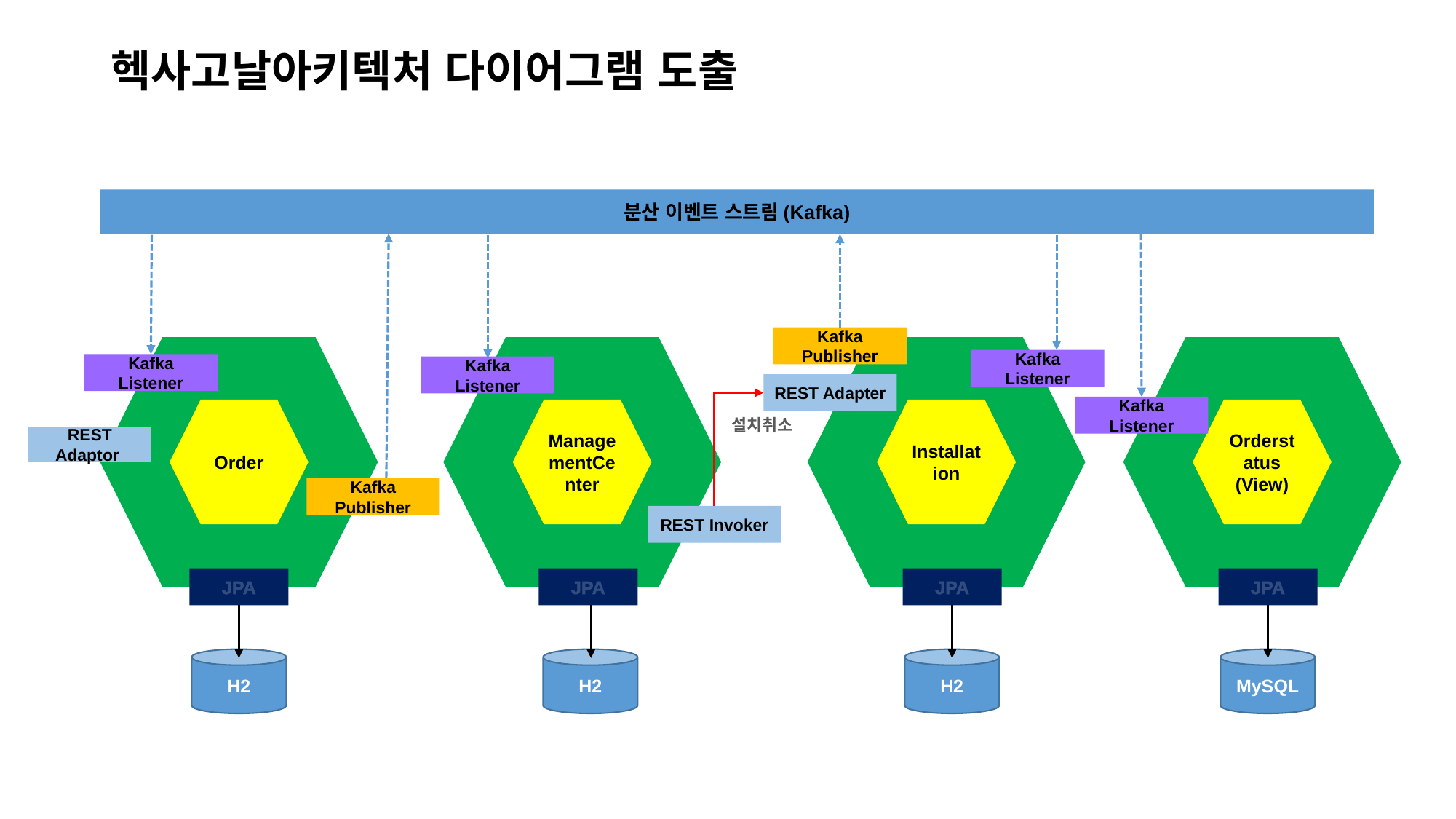

# 헥사고날아키텍처 다이어그램 도출
분산 이벤트 스트림(Kafka)
Kafka Publisher

Kafka Listener
Kafka Listener
Kafka Listener
REST Adapter
Kafka Listener
Order
ManagementCenter
Installation
Orderstatus
(View)
설치취소
REST Adaptor
Kafka Publisher
REST Invoker
JPA
JPA
JPA
JPA
H2
H2
H2
MySQL